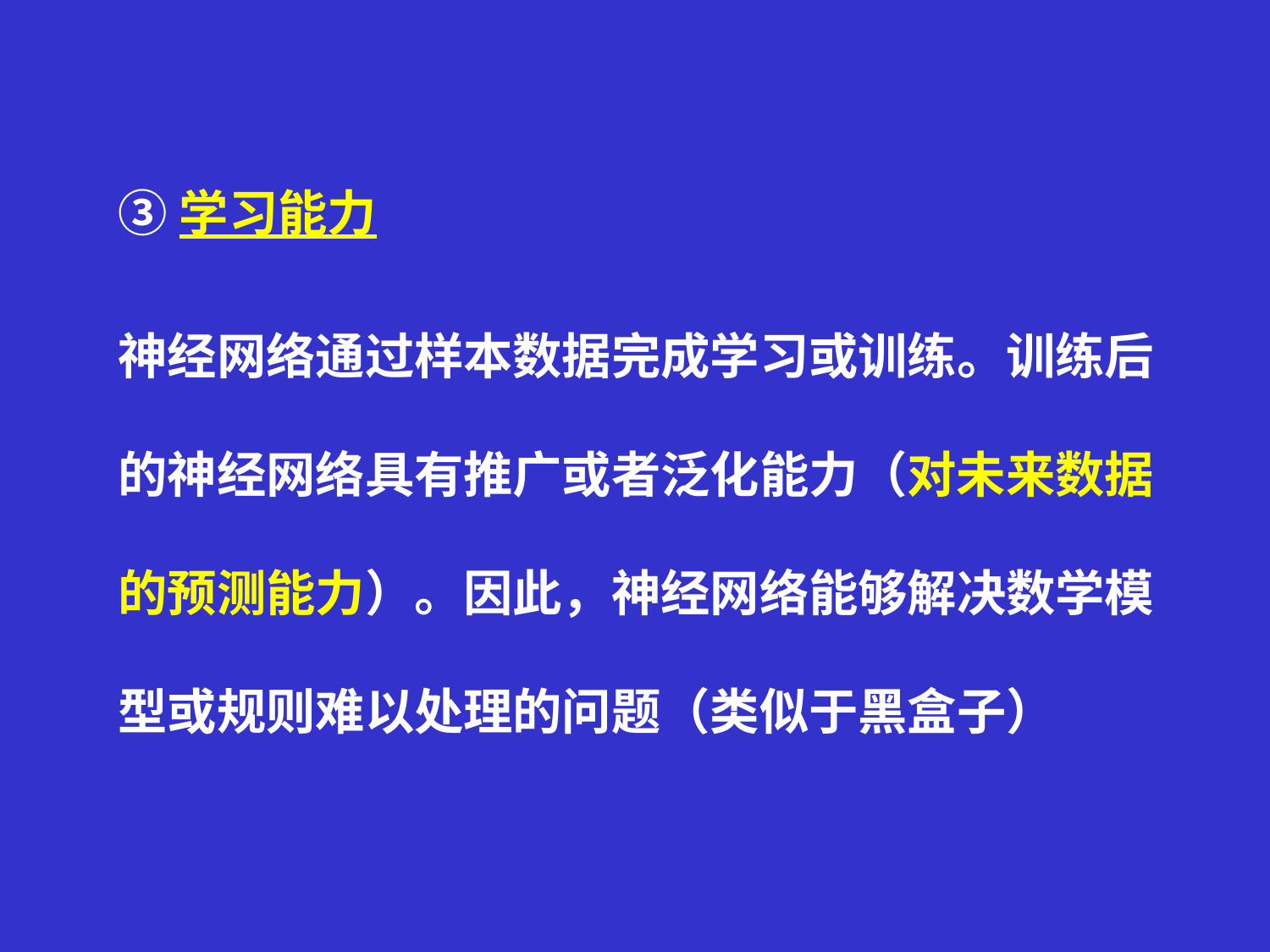

③学习能力
神经网络通过样本数据完成学习或训练。训练后的神经网络具有推广或者泛化能力（对未来数据的预测能力）。因此，神经网络能够解决数学模型或规则难以处理的问题（类似于黑盒子）